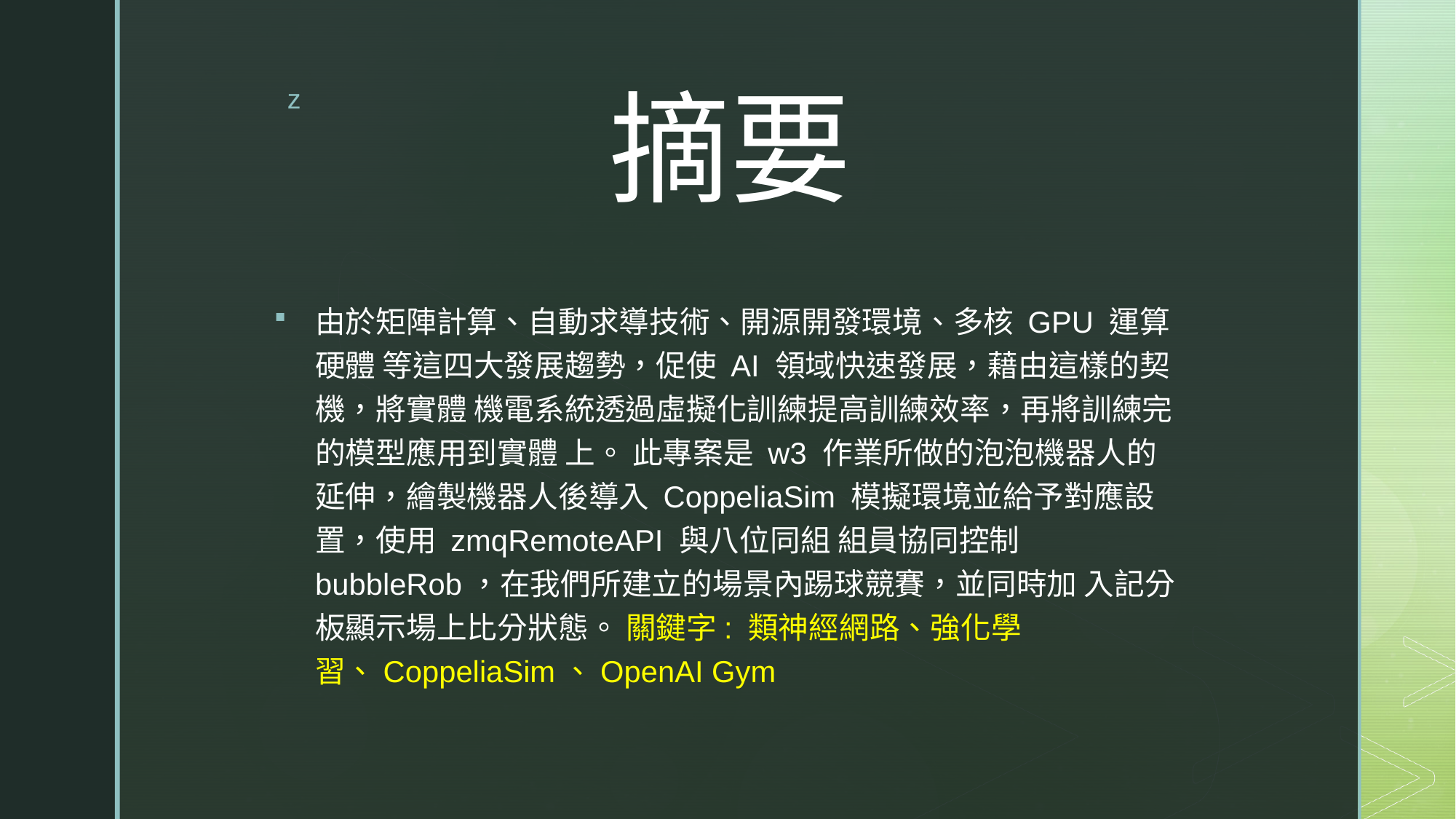

# 摘要
由於矩陣計算、自動求導技術、開源開發環境、多核 GPU 運算硬體 等這四大發展趨勢，促使 AI 領域快速發展，藉由這樣的契機，將實體 機電系統透過虛擬化訓練提高訓練效率，再將訓練完的模型應用到實體 上。 此專案是 w3 作業所做的泡泡機器人的延伸，繪製機器人後導入 CoppeliaSim 模擬環境並給予對應設置，使用 zmqRemoteAPI 與八位同組 組員協同控制 bubbleRob，在我們所建立的場景內踢球競賽，並同時加 入記分板顯示場上比分狀態。 關鍵字: 類神經網路、強化學習、CoppeliaSim、OpenAI Gym